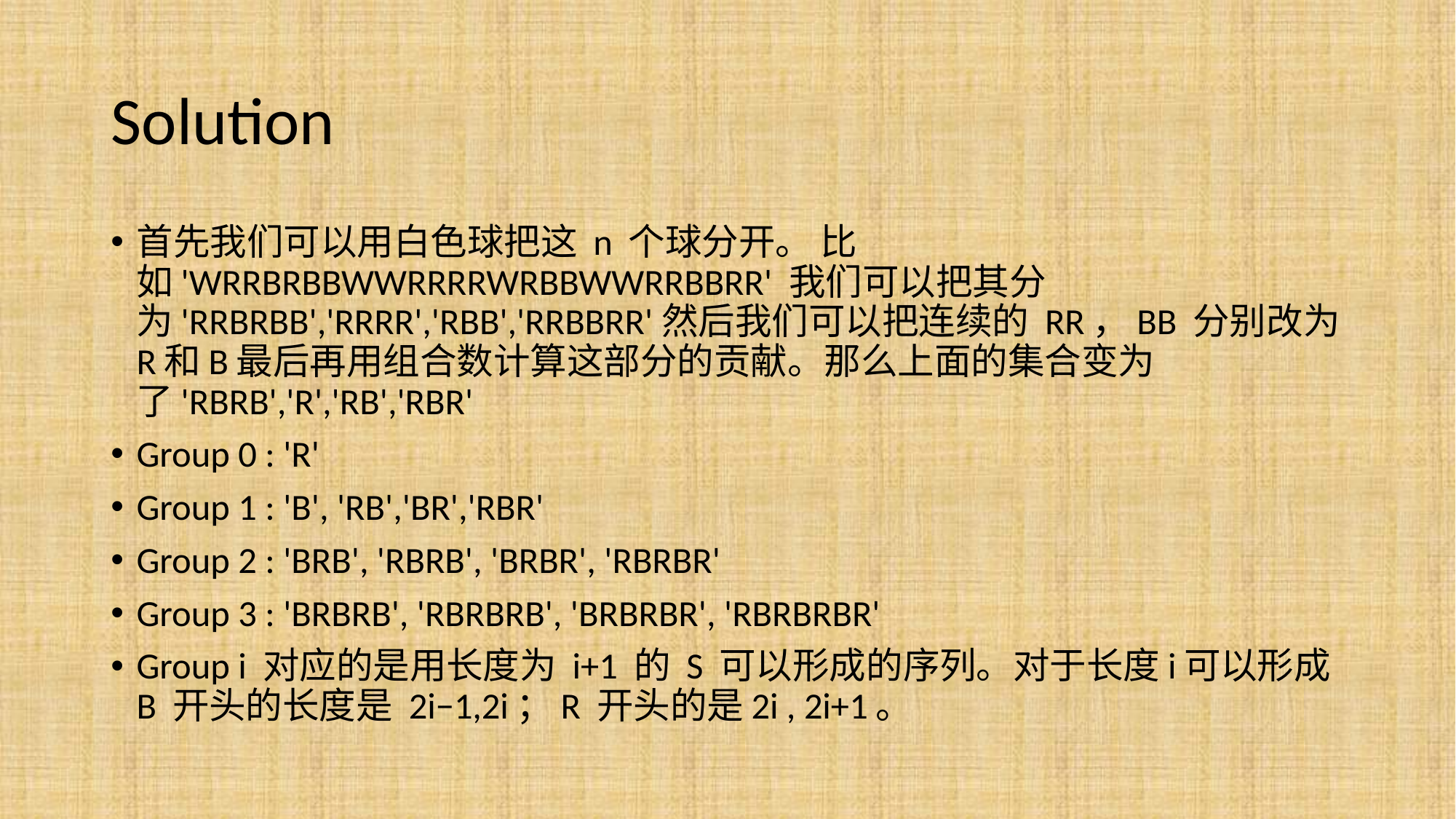

# Solution
首先我们可以用白色球把这 n 个球分开。 比如'WRRBRBBWWRRRRWRBBWWRRBBRR' 我们可以把其分为'RRBRBB','RRRR','RBB','RRBBRR'然后我们可以把连续的 RR，BB 分别改为R和B最后再用组合数计算这部分的贡献。那么上面的集合变为了'RBRB','R','RB','RBR'
Group 0 : 'R'
Group 1 : 'B', 'RB','BR','RBR'
Group 2 : 'BRB', 'RBRB', 'BRBR', 'RBRBR'
Group 3 : 'BRBRB', 'RBRBRB', 'BRBRBR', 'RBRBRBR'
Group i 对应的是用长度为 i+1 的 S 可以形成的序列。对于长度i可以形成 B 开头的长度是 2i−1,2i；R 开头的是2i , 2i+1。